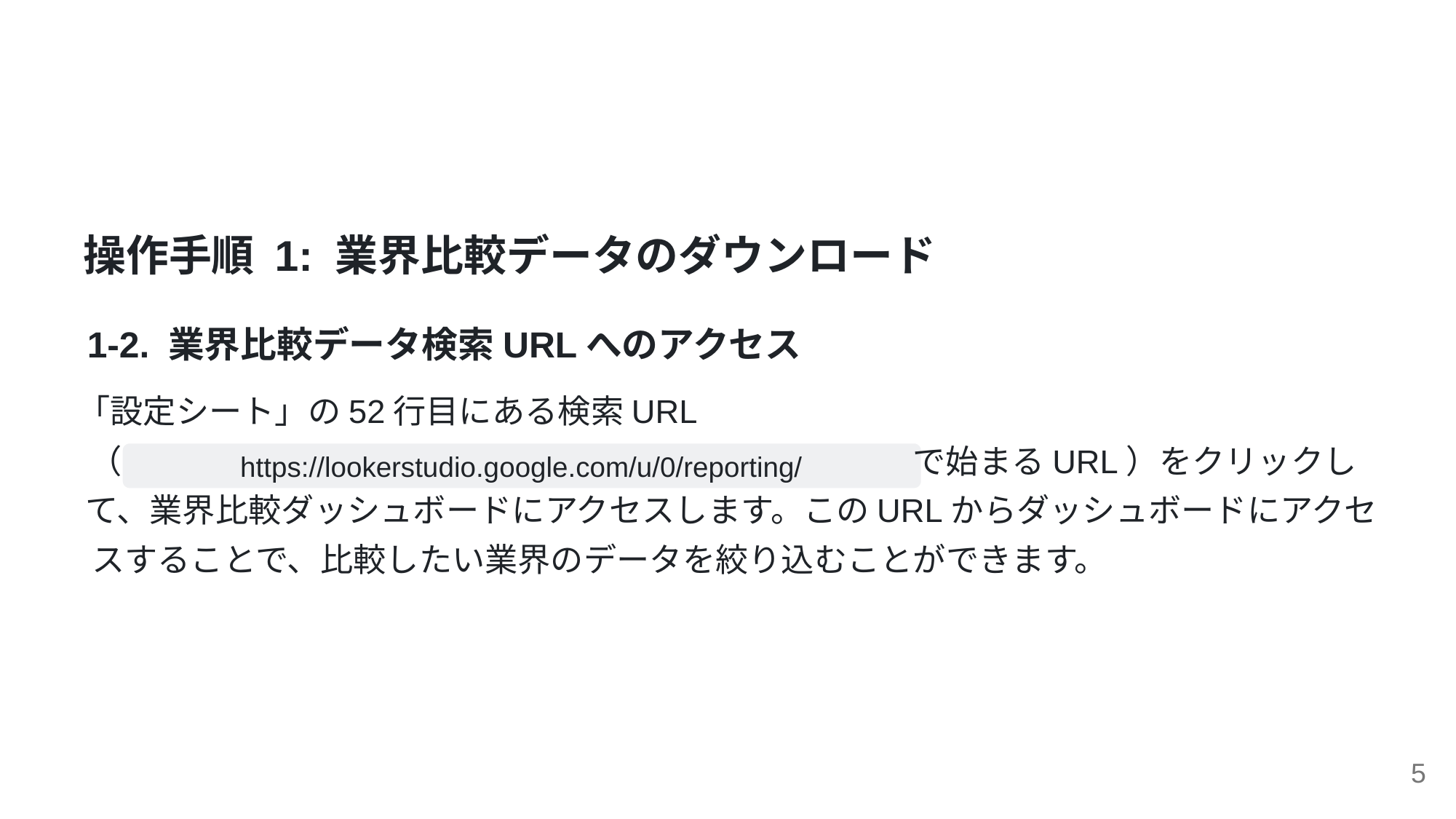

操作⼿順 1: 業界⽐較データのダウンロード
1-2. 業界⽐較データ検索URLへのアクセス
「設定シート」の52⾏⽬にある検索URL
（
で始まるURL）をクリックし

https://lookerstudio.google.com/u/0/reporting/
て、業界⽐較ダッシュボードにアクセスします。このURLからダッシュボードにアクセ
スすることで、⽐較したい業界のデータを絞り込むことができます。
5